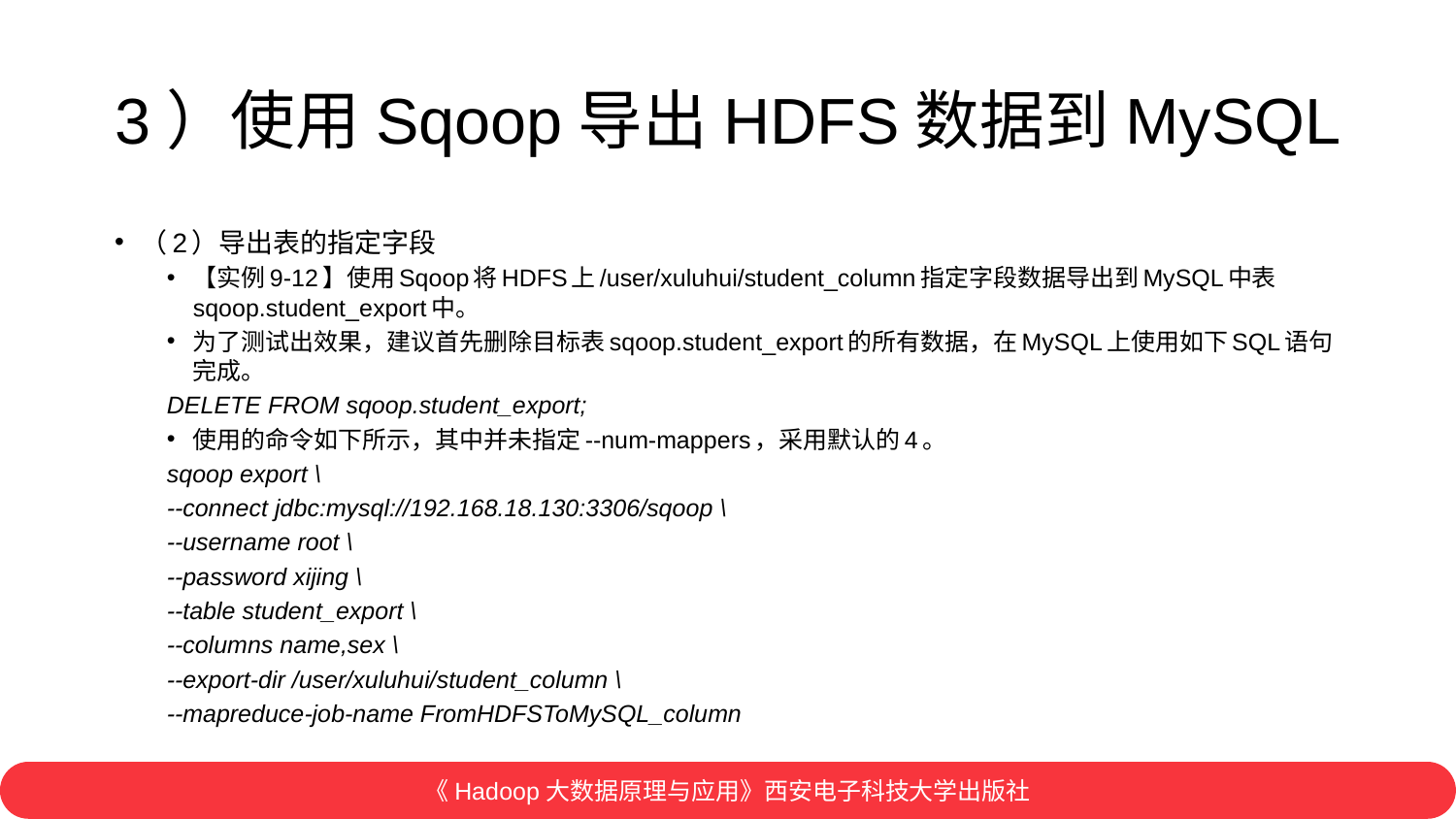

# 3）使用Sqoop导出HDFS数据到MySQL
（2）导出表的指定字段
【实例9-12】使用Sqoop将HDFS上/user/xuluhui/student_column指定字段数据导出到MySQL中表sqoop.student_export中。
为了测试出效果，建议首先删除目标表sqoop.student_export的所有数据，在MySQL上使用如下SQL语句完成。
DELETE FROM sqoop.student_export;
使用的命令如下所示，其中并未指定--num-mappers，采用默认的4。
sqoop export \
--connect jdbc:mysql://192.168.18.130:3306/sqoop \
--username root \
--password xijing \
--table student_export \
--columns name,sex \
--export-dir /user/xuluhui/student_column \
--mapreduce-job-name FromHDFSToMySQL_column